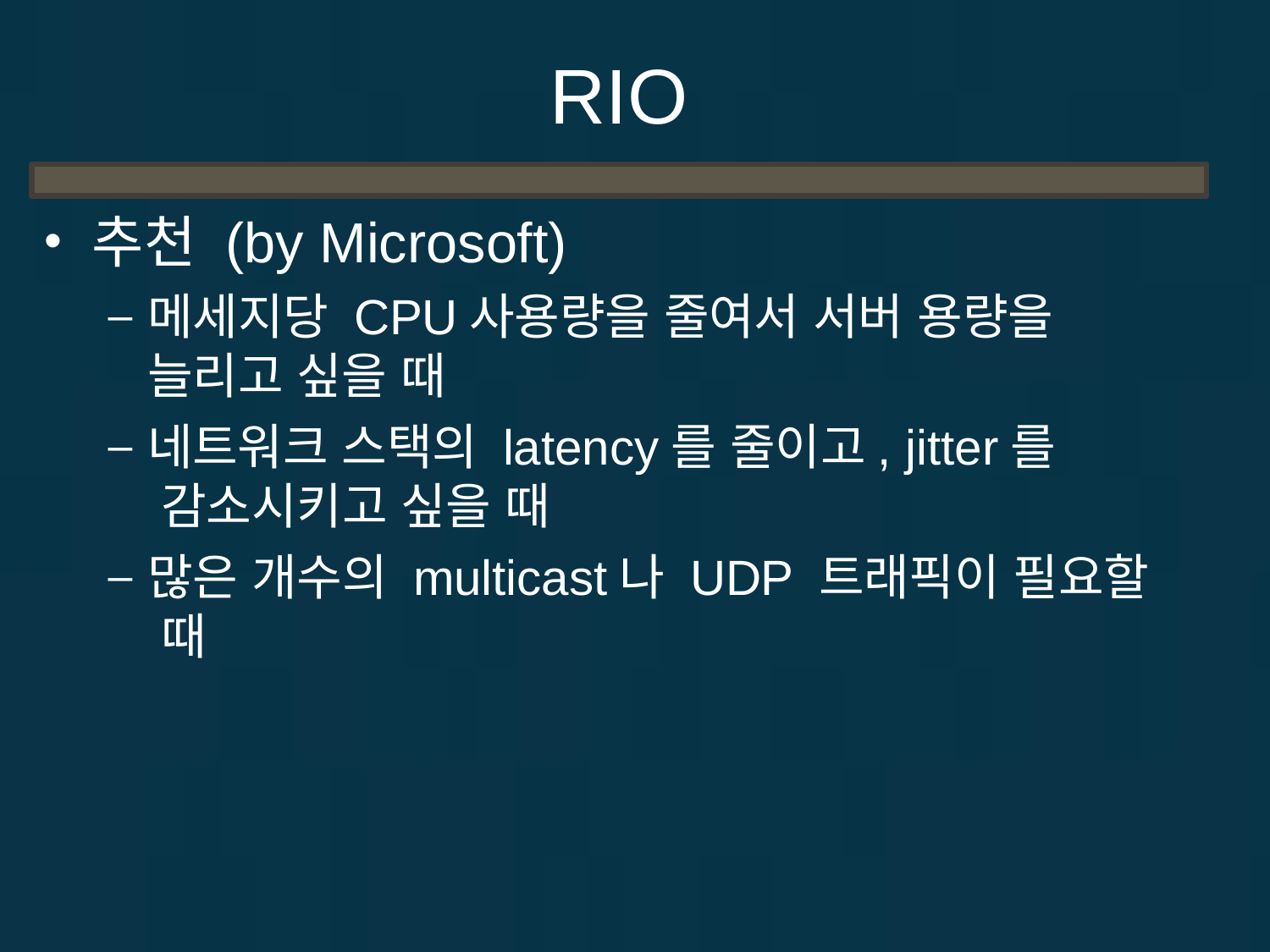

# RIO
추천 (by Microsoft)
메세지당 CPU사용량을 줄여서 서버 용량을  늘리고 싶을 때
네트워크 스택의 latency를 줄이고, jitter를  감소시키고 싶을 때
많은 개수의 multicast나 UDP 트래픽이 필요할  때